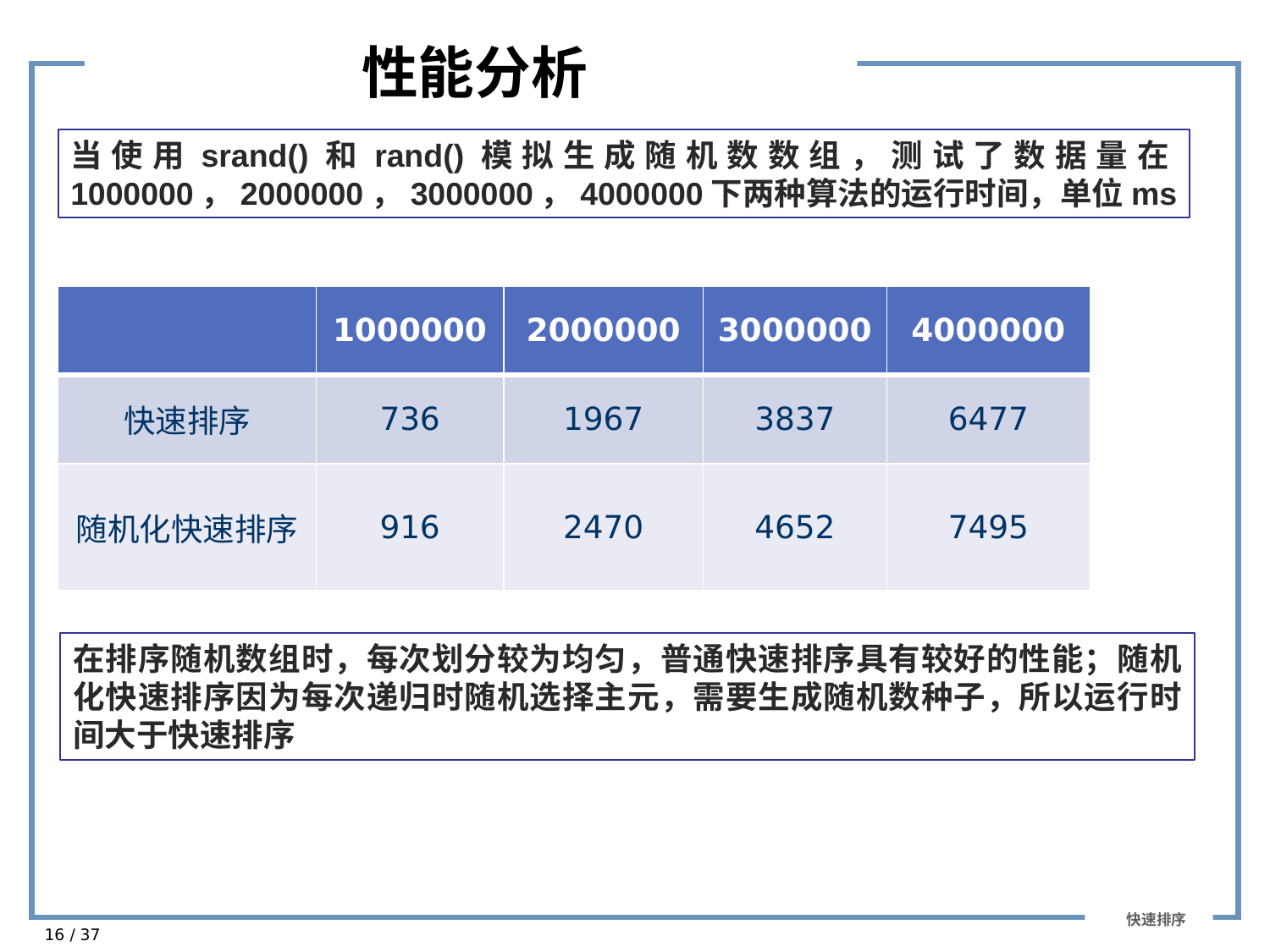

# 性能分析
当使用srand()和rand()模拟生成随机数数组，测试了数据量在1000000，2000000，3000000，4000000下两种算法的运行时间，单位ms
|  | 1000000 | 2000000 | 3000000 | 4000000 |
| --- | --- | --- | --- | --- |
| 快速排序 | 736 | 1967 | 3837 | 6477 |
| 随机化快速排序 | 916 | 2470 | 4652 | 7495 |
在排序随机数组时，每次划分较为均匀，普通快速排序具有较好的性能；随机化快速排序因为每次递归时随机选择主元，需要生成随机数种子，所以运行时间大于快速排序
快速排序
16 / 37